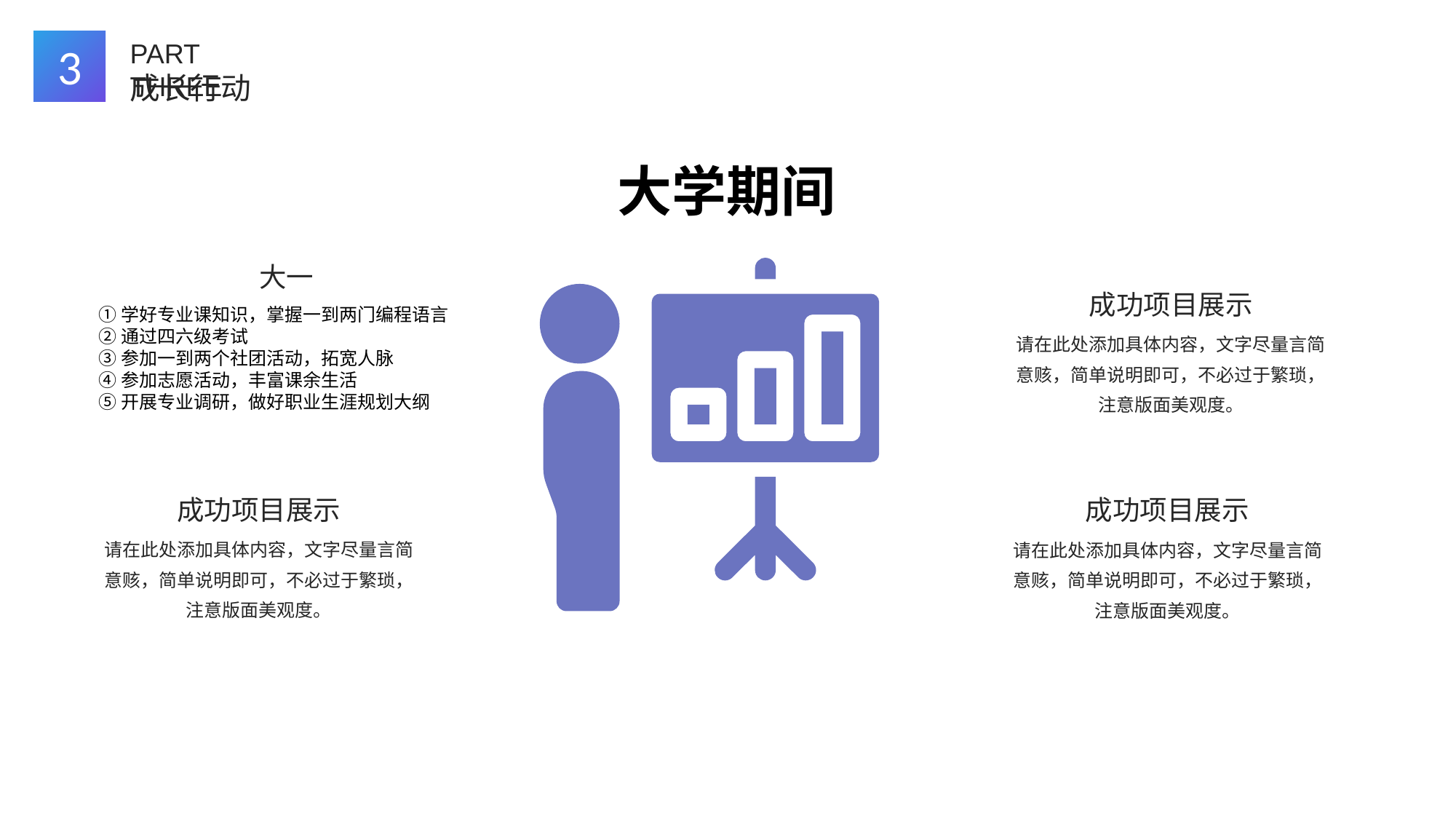

3
PART THREE
成长行动
大学期间
大一
①学好专业课知识，掌握一到两门编程语言
②通过四六级考试
③参加一到两个社团活动，拓宽人脉
④参加志愿活动，丰富课余生活
⑤开展专业调研，做好职业生涯规划大纲

成功项目展示
请在此处添加具体内容，文字尽量言简意赅，简单说明即可，不必过于繁琐，注意版面美观度。
成功项目展示
请在此处添加具体内容，文字尽量言简意赅，简单说明即可，不必过于繁琐，注意版面美观度。
成功项目展示
请在此处添加具体内容，文字尽量言简意赅，简单说明即可，不必过于繁琐，注意版面美观度。